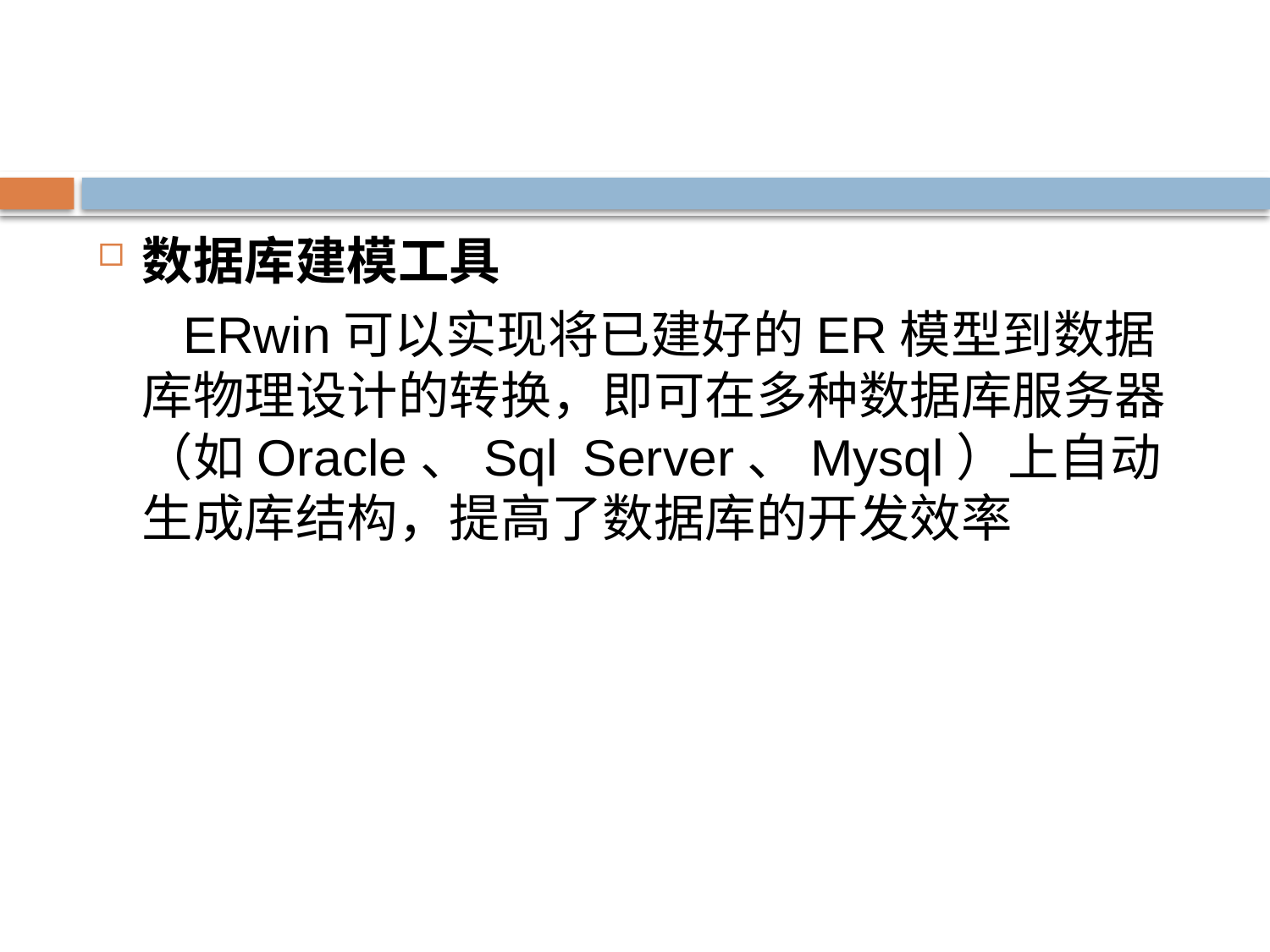

#
数据库建模工具
      ERwin可以实现将已建好的ER模型到数据库物理设计的转换，即可在多种数据库服务器（如Oracle、Sql Server、Mysql）上自动生成库结构，提高了数据库的开发效率